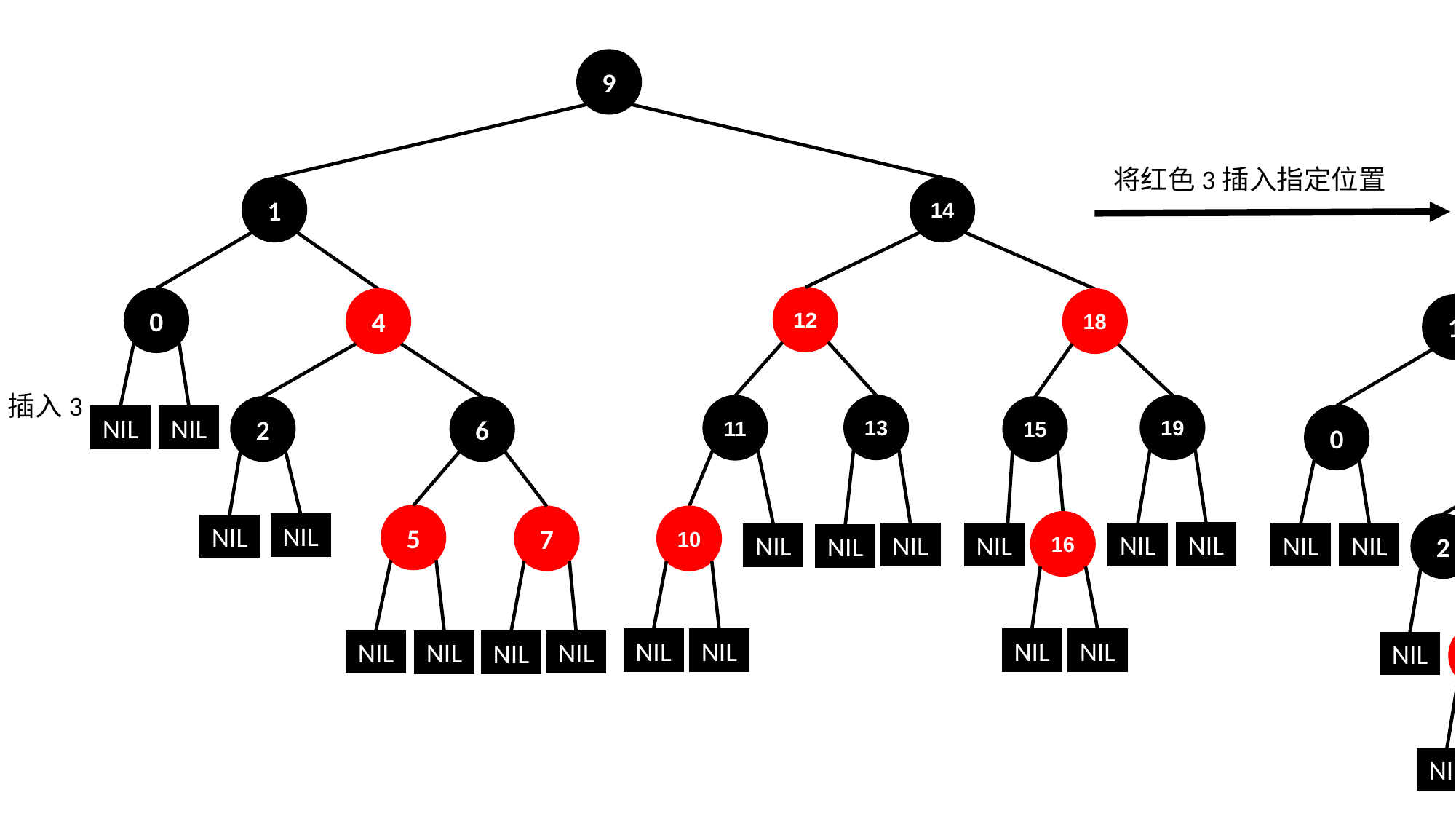

9
将红色3插入指定位置
9
1
14
12
0
4
18
1
14
插入3
13
19
11
2
6
15
12
0
4
18
NIL
NIL
5
7
10
16
13
19
2
6
15
NIL
NIL
11
NIL
NIL
NIL
NIL
NIL
NIL
NIL
NIL
5
3
7
10
16
NIL
NIL
NIL
NIL
NIL
NIL
NIL
NIL
NIL
NIL
NIL
NIL
NIL
NIL
NIL
NIL
NIL
NIL
NIL
NIL
NIL
NIL
NIL
NIL
NIL